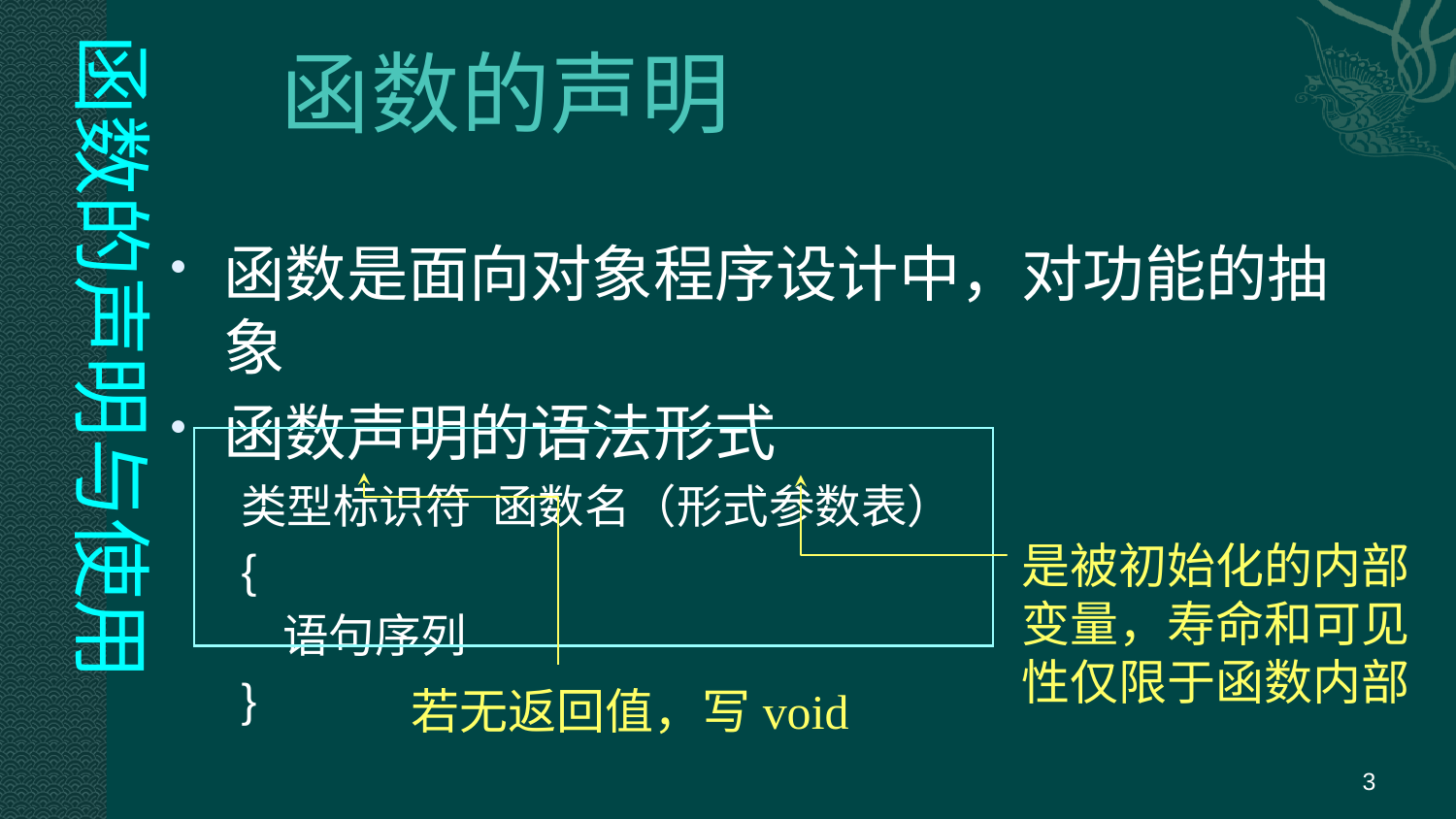

函数的声明与使用
# 函数的声明
函数是面向对象程序设计中，对功能的抽象
函数声明的语法形式
类型标识符  函数名（形式参数表）
{
   语句序列
}

是被初始化的内部变量，寿命和可见性仅限于函数内部
若无返回值，写void
3